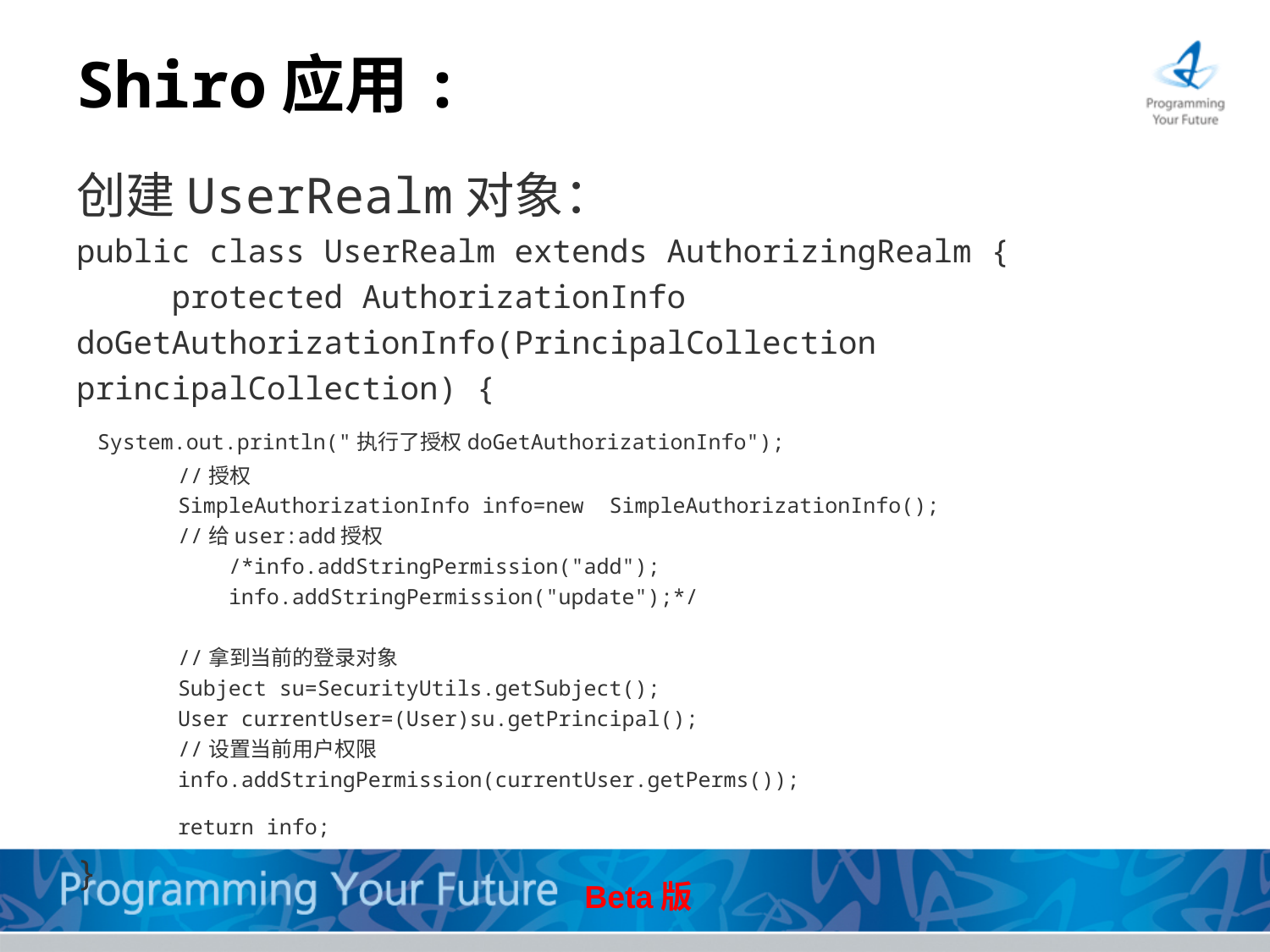

# Shiro应用:
创建UserRealm对象：
public class UserRealm extends AuthorizingRealm {
     protected AuthorizationInfo doGetAuthorizationInfo(PrincipalCollection principalCollection) {
 System.out.println("执行了授权doGetAuthorizationInfo");
        //授权
        SimpleAuthorizationInfo info=new  SimpleAuthorizationInfo();
        //给user:add授权
            /*info.addStringPermission("add");
            info.addStringPermission("update");*/

        //拿到当前的登录对象
        Subject su=SecurityUtils.getSubject();
        User currentUser=(User)su.getPrincipal();
        //设置当前用户权限
        info.addStringPermission(currentUser.getPerms());
        return info;
}